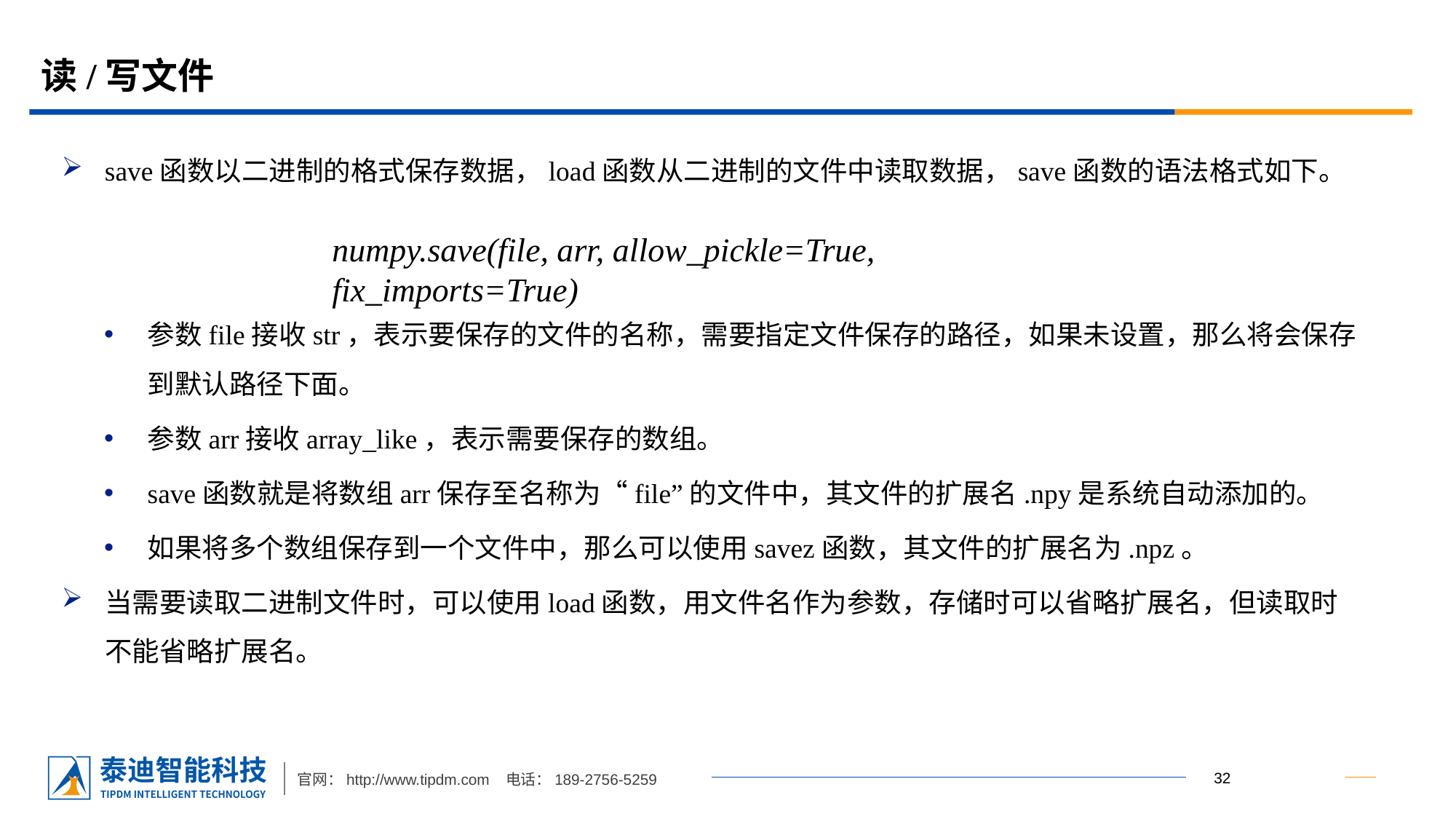

# 读/写文件
save函数以二进制的格式保存数据，load函数从二进制的文件中读取数据，save函数的语法格式如下。

参数file接收str，表示要保存的文件的名称，需要指定文件保存的路径，如果未设置，那么将会保存到默认路径下面。
参数arr接收array_like，表示需要保存的数组。
save函数就是将数组arr保存至名称为“file”的文件中，其文件的扩展名.npy是系统自动添加的。
如果将多个数组保存到一个文件中，那么可以使用savez函数，其文件的扩展名为.npz。
当需要读取二进制文件时，可以使用load函数，用文件名作为参数，存储时可以省略扩展名，但读取时不能省略扩展名。

numpy.save(file, arr, allow_pickle=True, fix_imports=True)